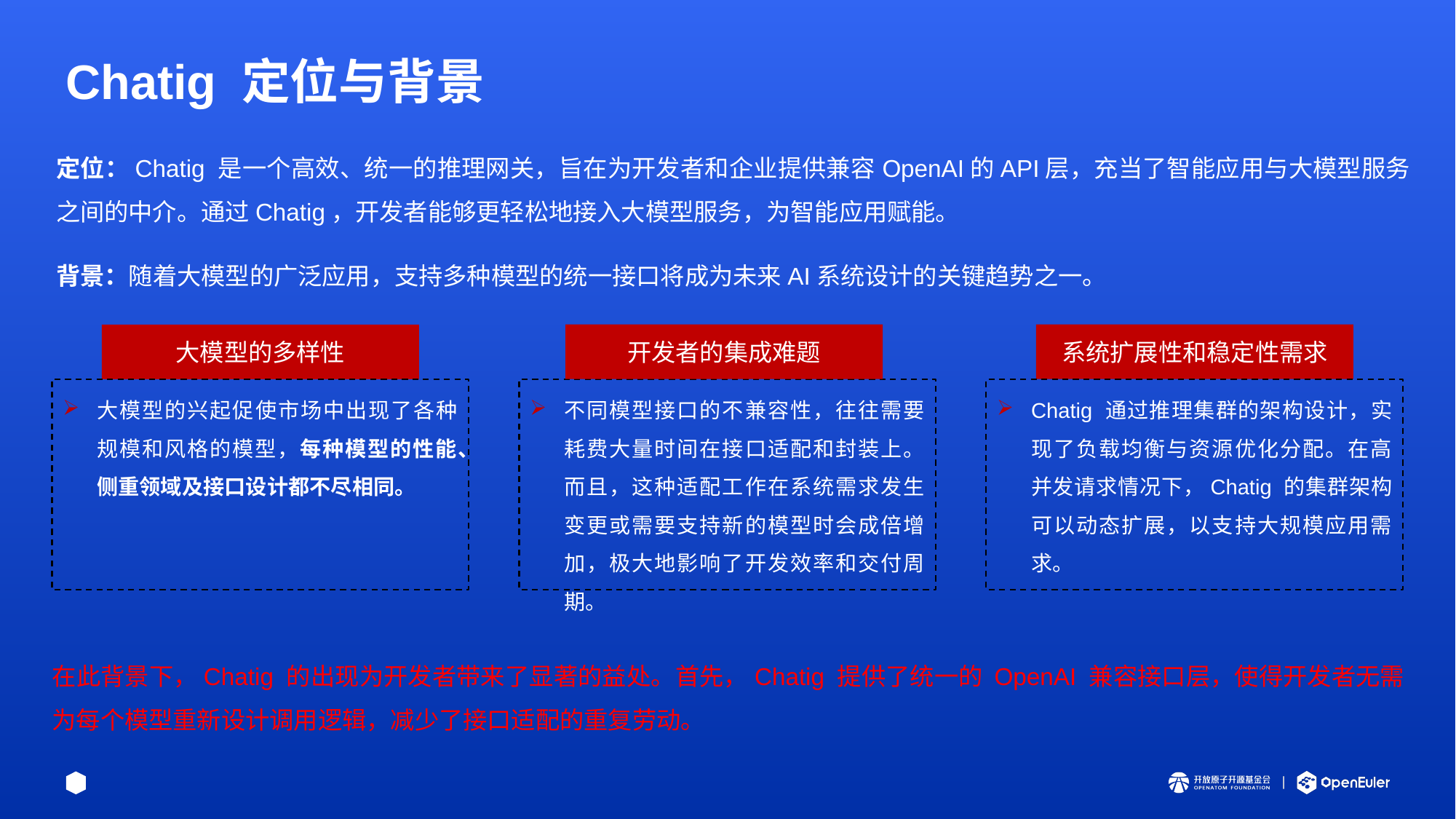

# Chatig 定位与背景
定位：Chatig 是一个高效、统一的推理网关，旨在为开发者和企业提供兼容OpenAI的API层，充当了智能应用与大模型服务之间的中介。通过Chatig，开发者能够更轻松地接入大模型服务，为智能应用赋能。
背景：随着大模型的广泛应用，支持多种模型的统一接口将成为未来AI系统设计的关键趋势之一。
开发者的集成难题
系统扩展性和稳定性需求
大模型的多样性
大模型的兴起促使市场中出现了各种规模和风格的模型，每种模型的性能、侧重领域及接口设计都不尽相同。
不同模型接口的不兼容性，往往需要耗费大量时间在接口适配和封装上。而且，这种适配工作在系统需求发生变更或需要支持新的模型时会成倍增加，极大地影响了开发效率和交付周期。
Chatig 通过推理集群的架构设计，实现了负载均衡与资源优化分配。在高并发请求情况下，Chatig 的集群架构可以动态扩展，以支持大规模应用需求。
在此背景下，Chatig 的出现为开发者带来了显著的益处。首先，Chatig 提供了统一的 OpenAI 兼容接口层，使得开发者无需为每个模型重新设计调用逻辑，减少了接口适配的重复劳动。
3